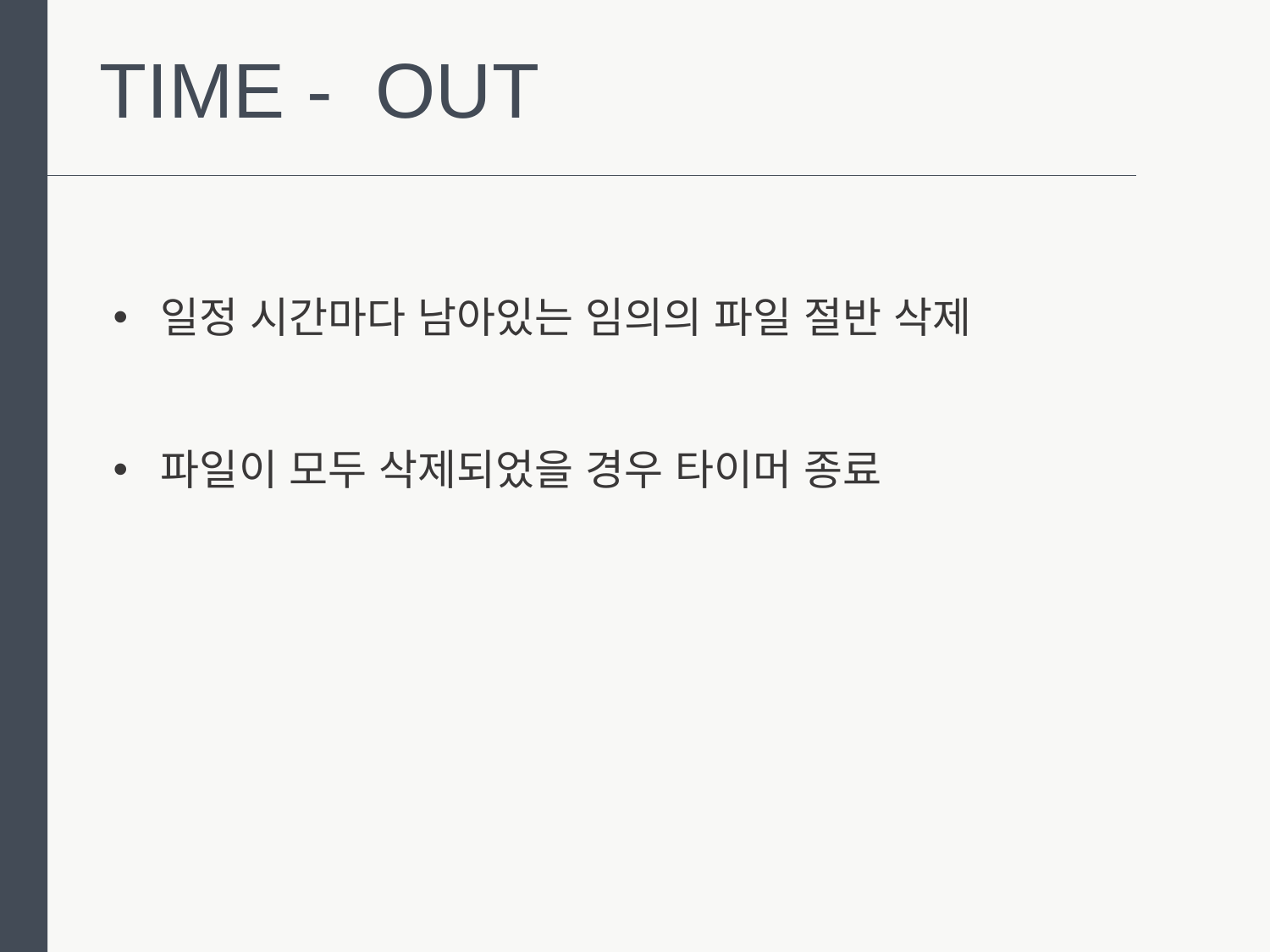

TIME -  OUT
일정 시간마다 남아있는 임의의 파일 절반 삭제

파일이 모두 삭제되었을 경우 타이머 종료